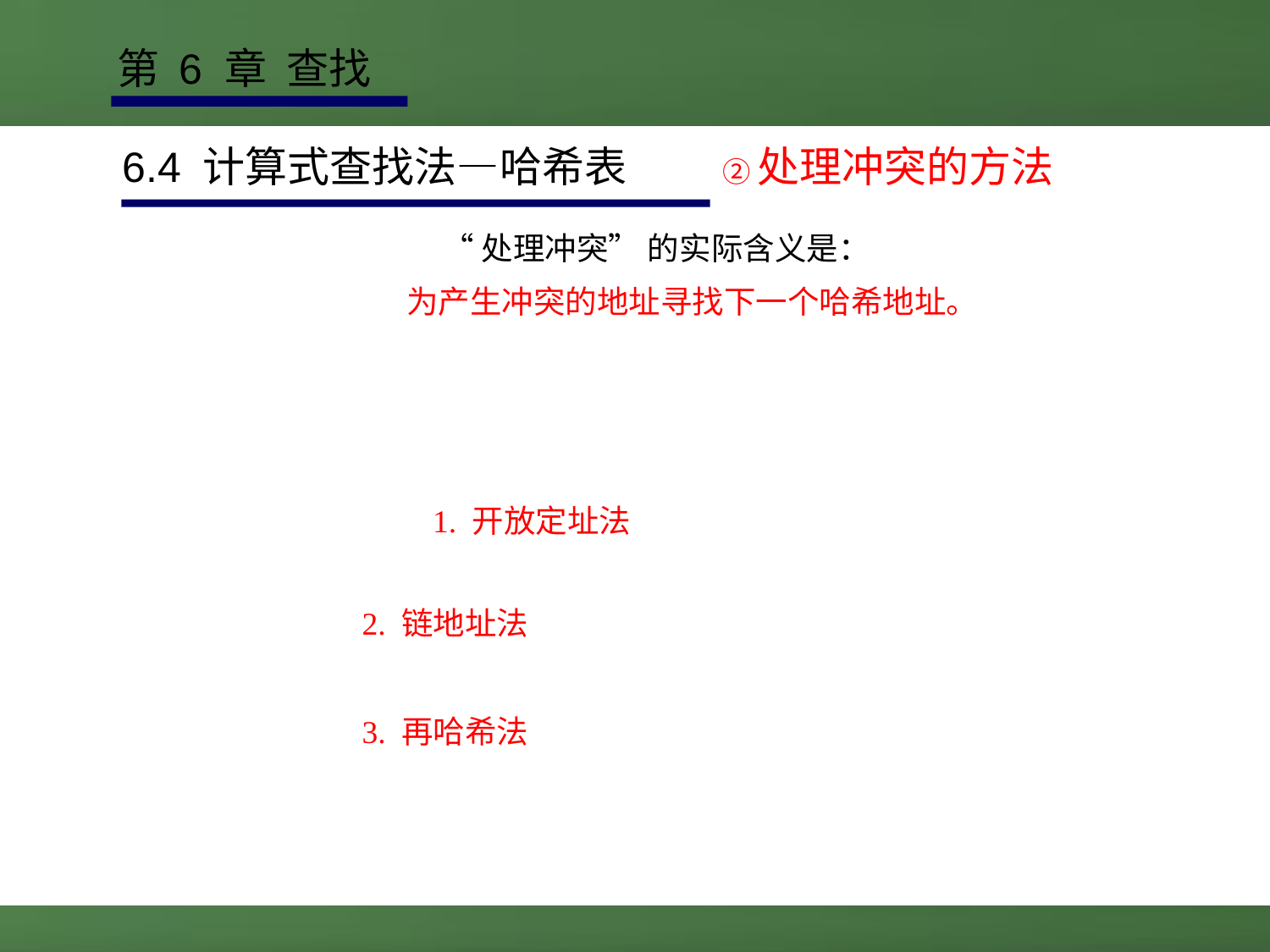

第 6 章  查找

6.4 计算式查找法—哈希表
②处理冲突的方法

     “处理冲突” 的实际含义是：
为产生冲突的地址寻找下一个哈希地址。
1. 开放定址法
2. 链地址法
3. 再哈希法